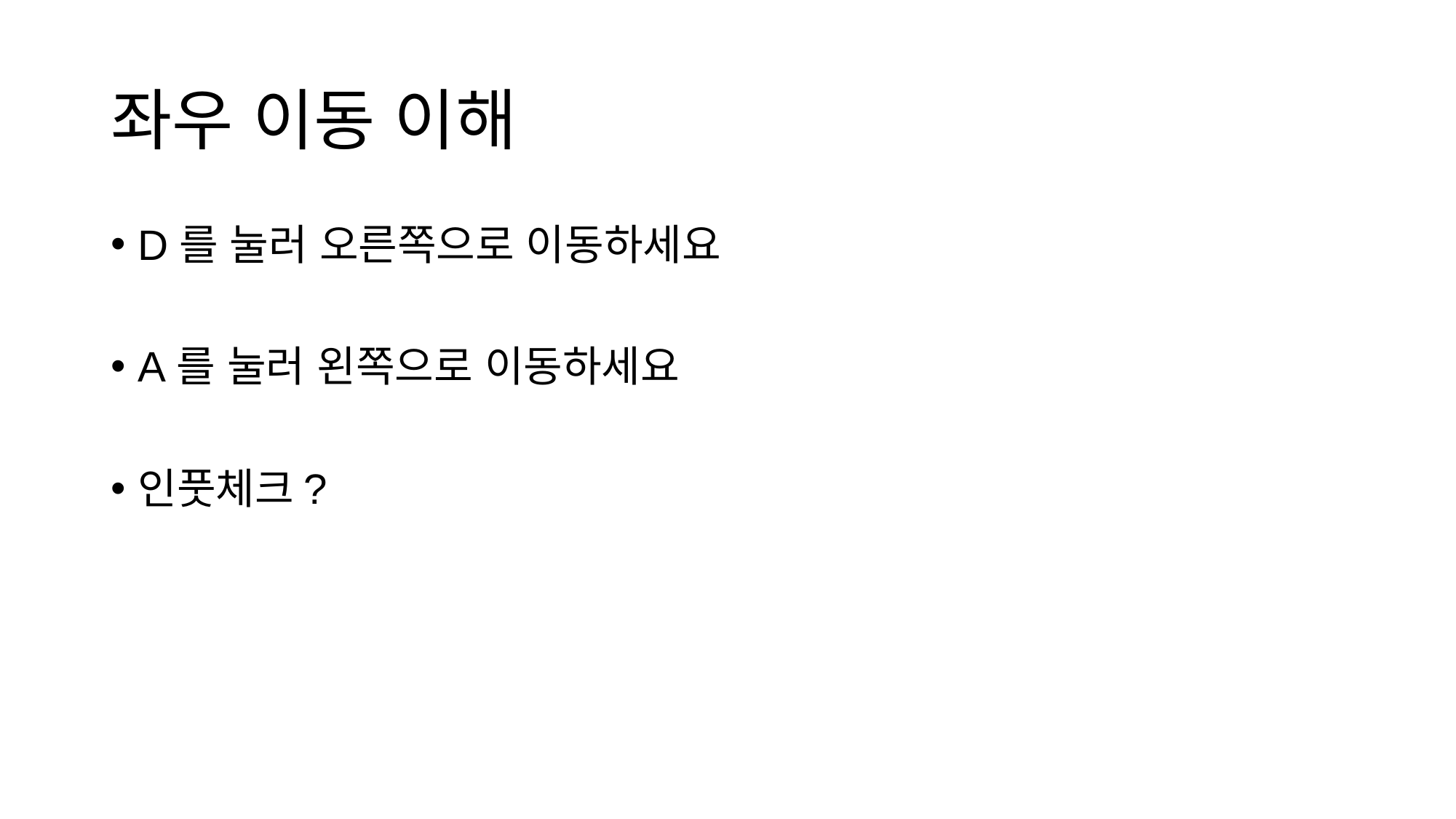

# 좌우 이동 이해
D를 눌러 오른쪽으로 이동하세요

A를 눌러 왼쪽으로 이동하세요

인풋체크?